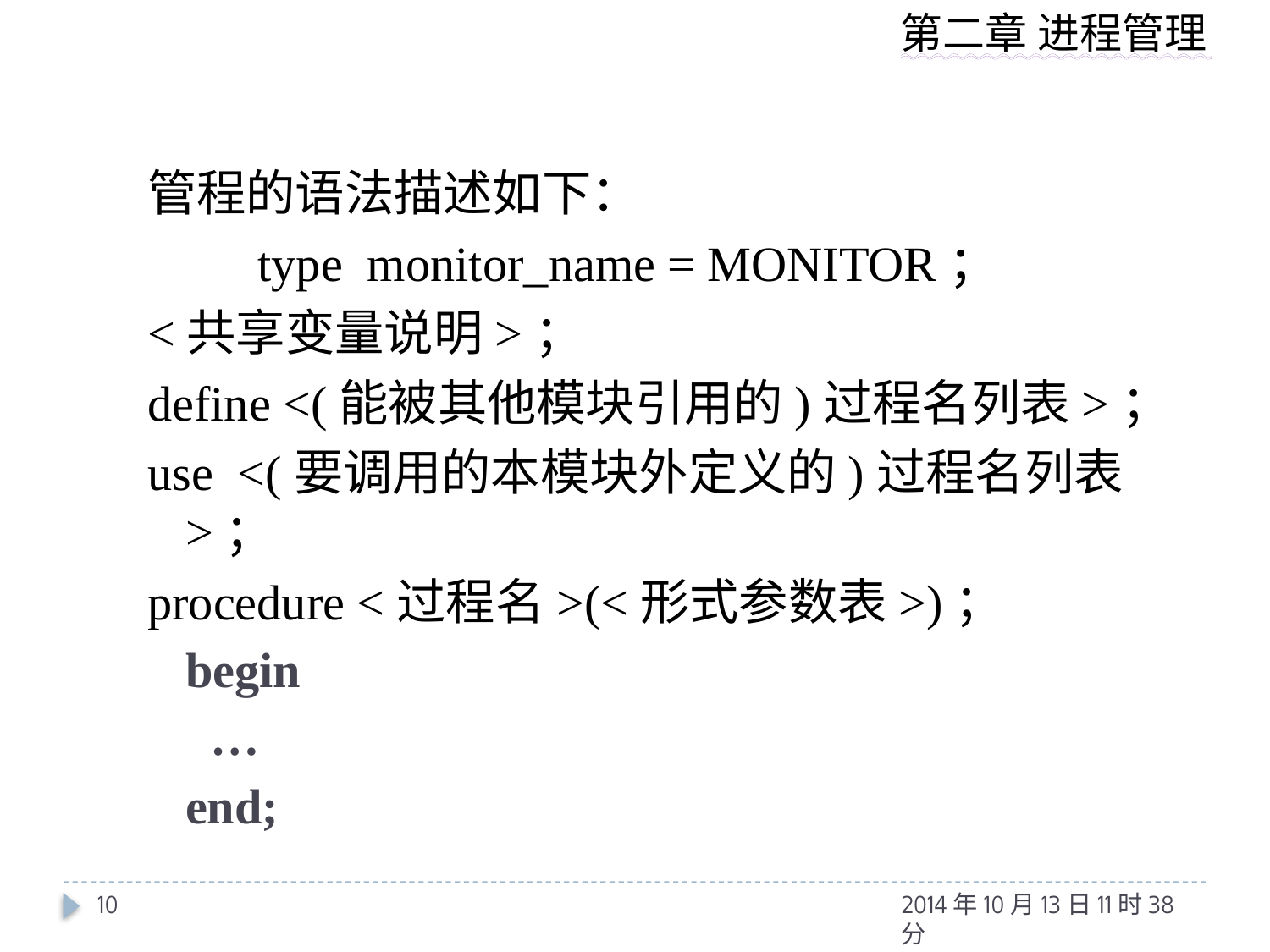

管程的语法描述如下：
　　type  monitor_name = MONITOR；
<共享变量说明>；
define <(能被其他模块引用的)过程名列表>；
use  <(要调用的本模块外定义的)过程名列表>；
procedure <过程名>(<形式参数表>)；
begin
  …
end;
10
2014年10月13日11时38分